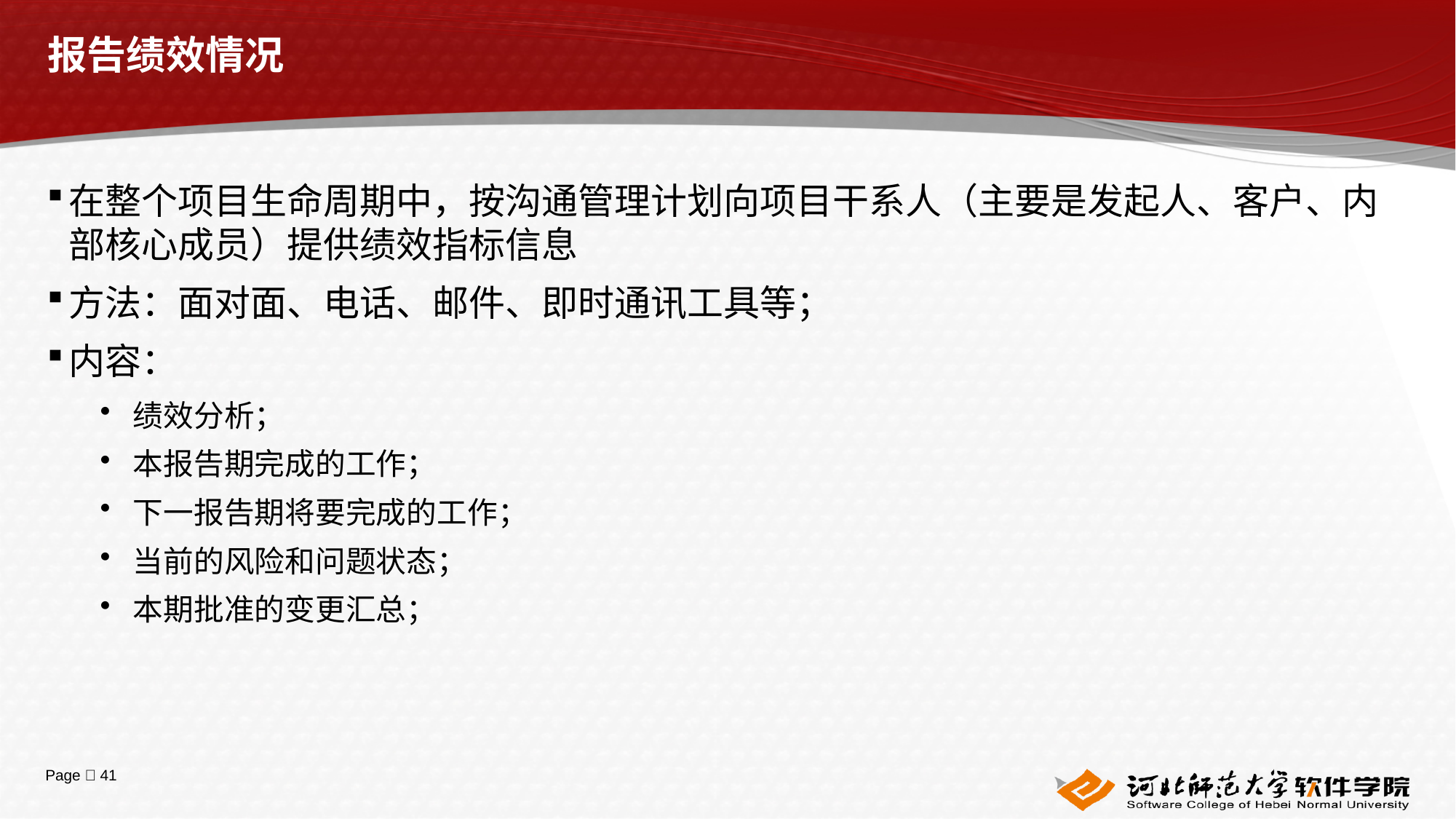

# 报告绩效情况
在整个项目生命周期中，按沟通管理计划向项目干系人（主要是发起人、客户、内部核心成员）提供绩效指标信息
方法：面对面、电话、邮件、即时通讯工具等；
内容：
绩效分析；
本报告期完成的工作；
下一报告期将要完成的工作；
当前的风险和问题状态；
本期批准的变更汇总；